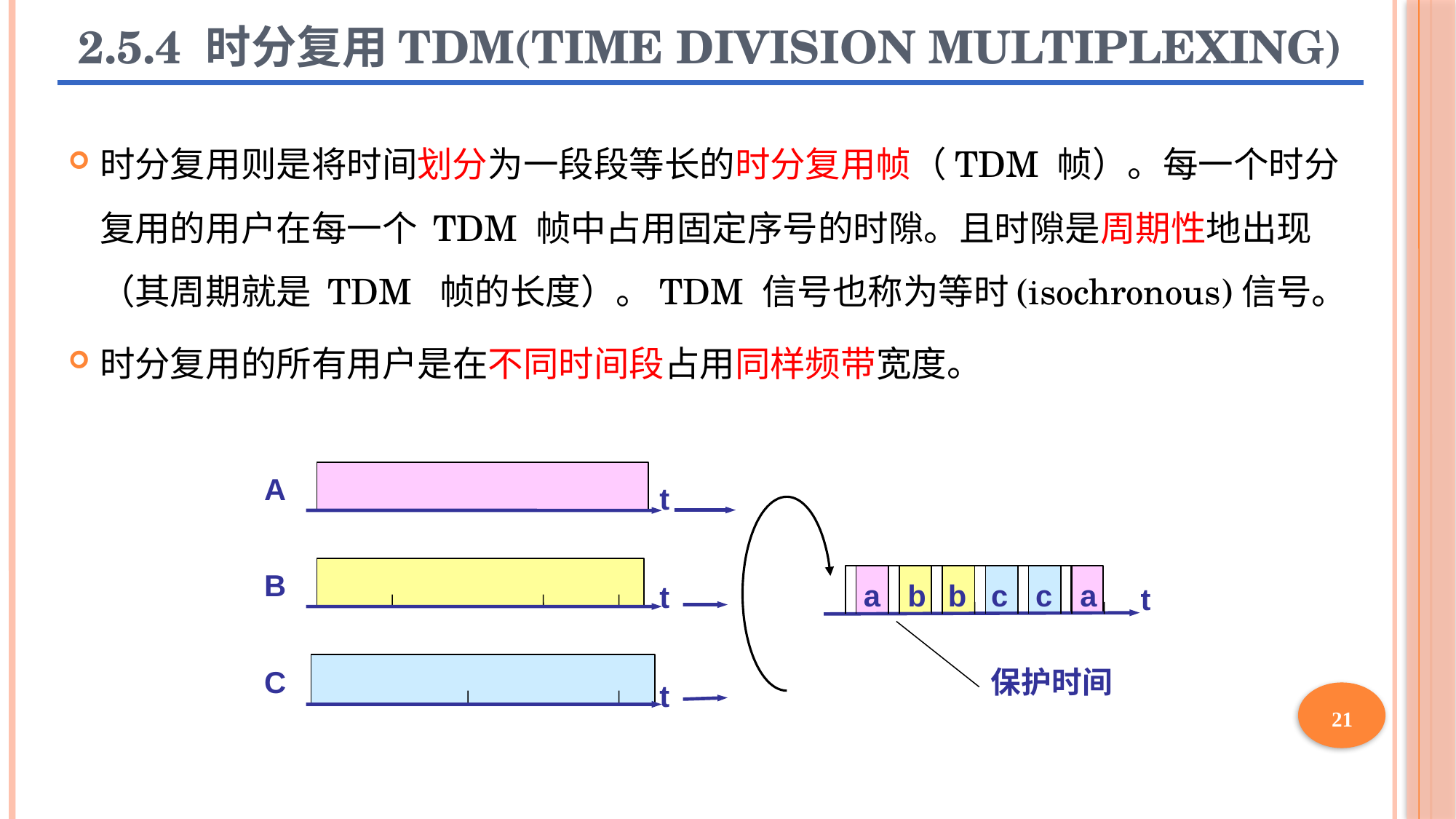

2.5.4 时分复用TDM(Time Division Multiplexing)
时分复用则是将时间划分为一段段等长的时分复用帧（TDM 帧）。每一个时分复用的用户在每一个 TDM 帧中占用固定序号的时隙。且时隙是周期性地出现（其周期就是 TDM  帧的长度）。TDM 信号也称为等时(isochronous)信号。
时分复用的所有用户是在不同时间段占用同样频带宽度。
A

t

B

a
b
b
c
c
a
t

t

C
保护时间

t
21